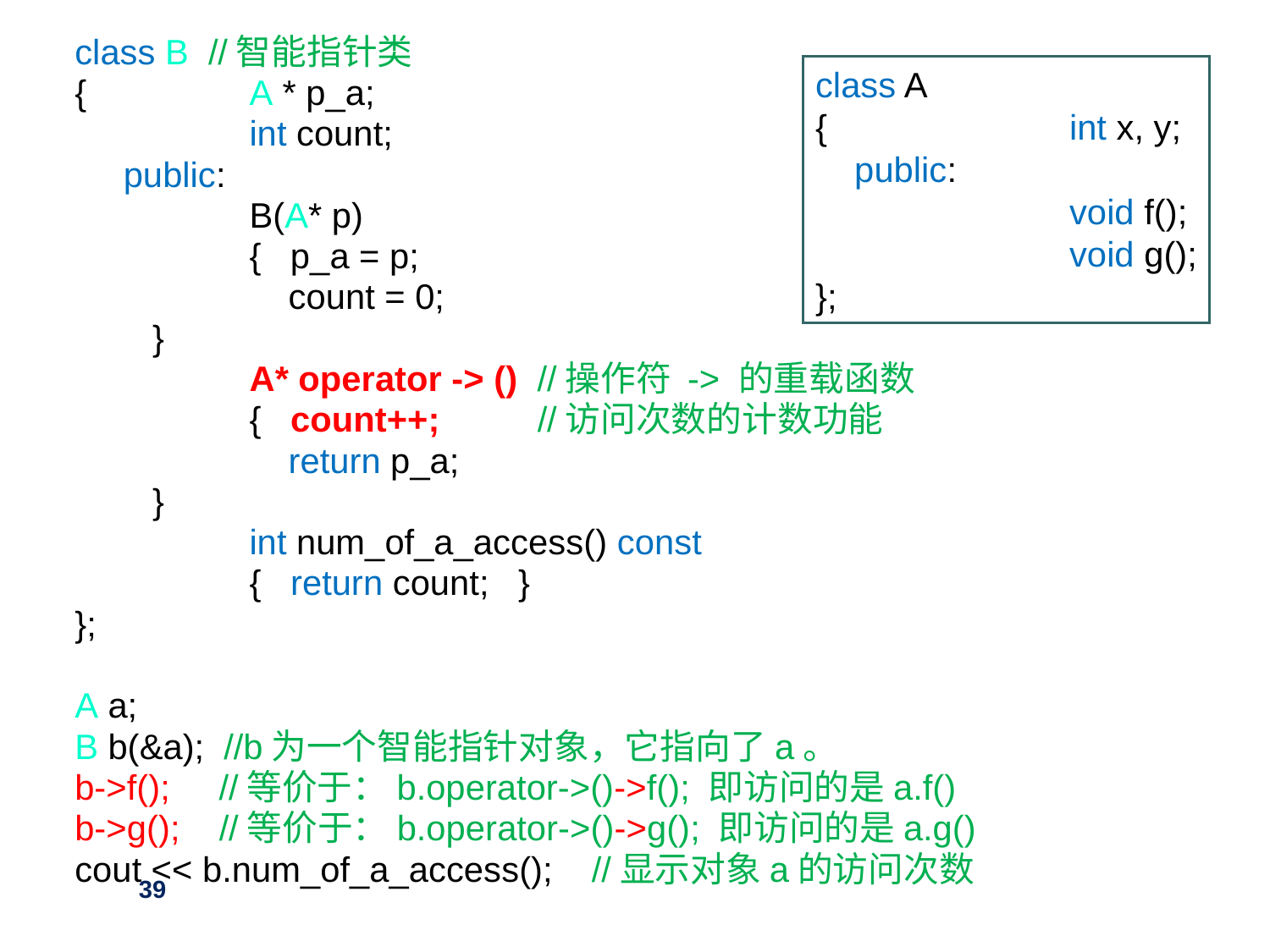

class B  //智能指针类
{		A * p_a;
		int count;
     public:
		B(A* p)
		{   p_a = p;
		    count = 0;
        }
		A* operator -> ()  //操作符 -> 的重载函数
		{   count++;          //访问次数的计数功能
		    return p_a;
        }
		int num_of_a_access() const
		{   return count;   }
};

A a;
B b(&a);  //b为一个智能指针对象，它指向了a。
b->f();     //等价于：b.operator->()->f(); 即访问的是a.f()
b->g();    //等价于：b.operator->()->g(); 即访问的是a.g()
cout << b.num_of_a_access();    //显示对象a的访问次数
class A
{		int x, y;
    public:
		void f();
		void g();
};
39